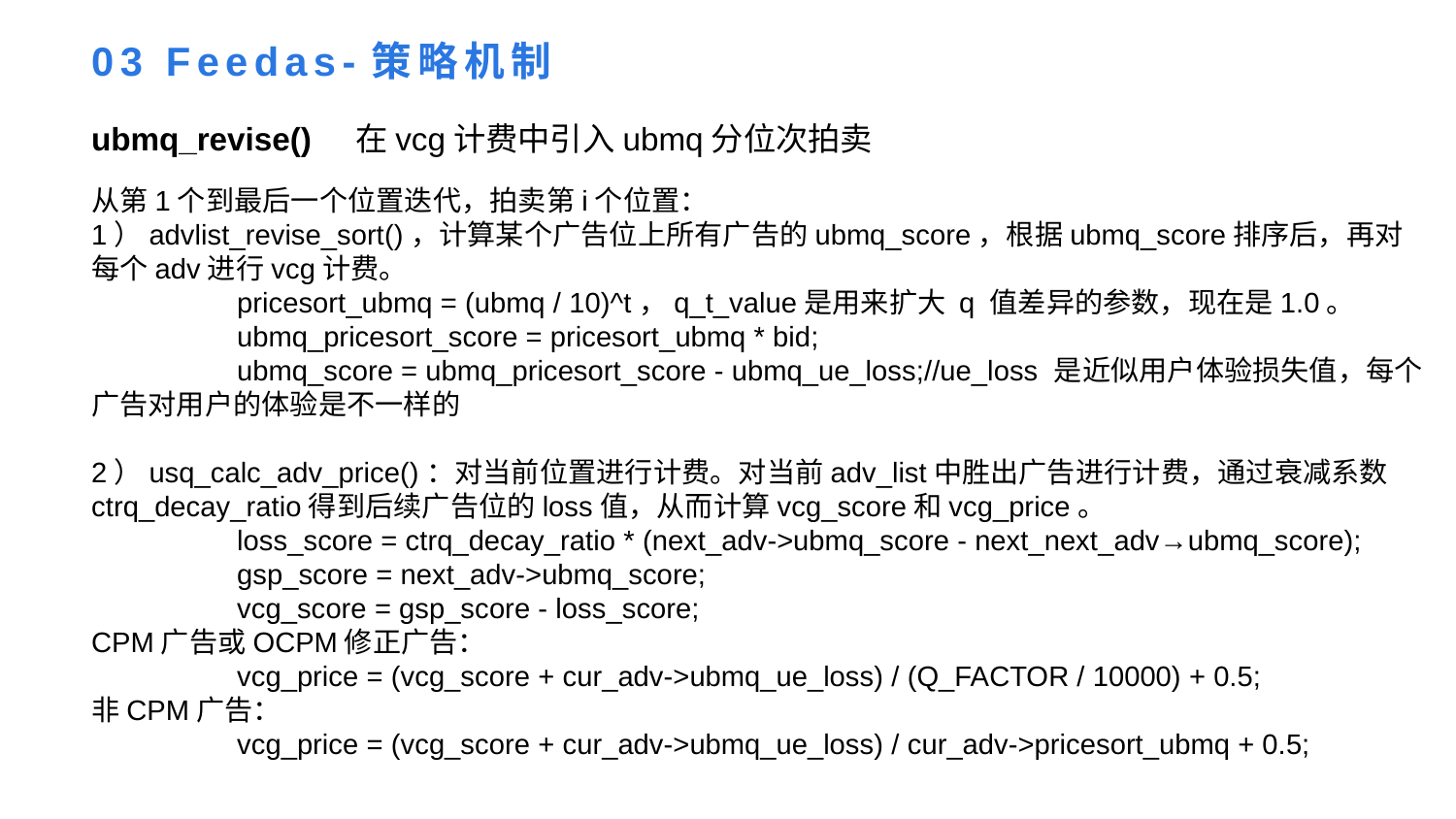

03 Feedas-策略机制
ubmq_revise()    在vcg计费中引入ubmq分位次拍卖

从第1个到最后一个位置迭代，拍卖第i个位置：
1）advlist_revise_sort()，计算某个广告位上所有广告的ubmq_score，根据ubmq_score排序后，再对每个adv进行vcg计费。
	pricesort_ubmq = (ubmq / 10)^t，q_t_value是用来扩大 q 值差异的参数，现在是1.0。
	ubmq_pricesort_score = pricesort_ubmq * bid;
	ubmq_score = ubmq_pricesort_score - ubmq_ue_loss;//ue_loss 是近似用户体验损失值，每个广告对用户的体验是不一样的

2）usq_calc_adv_price()：对当前位置进行计费。对当前adv_list中胜出广告进行计费，通过衰减系数 ctrq_decay_ratio得到后续广告位的loss值，从而计算vcg_score和vcg_price。
	loss_score = ctrq_decay_ratio * (next_adv->ubmq_score - next_next_adv→ubmq_score);
	gsp_score = next_adv->ubmq_score;
	vcg_score = gsp_score - loss_score;
CPM广告或OCPM修正广告：
	vcg_price = (vcg_score + cur_adv->ubmq_ue_loss) / (Q_FACTOR / 10000) + 0.5;
非CPM广告：
	vcg_price = (vcg_score + cur_adv->ubmq_ue_loss) / cur_adv->pricesort_ubmq + 0.5;